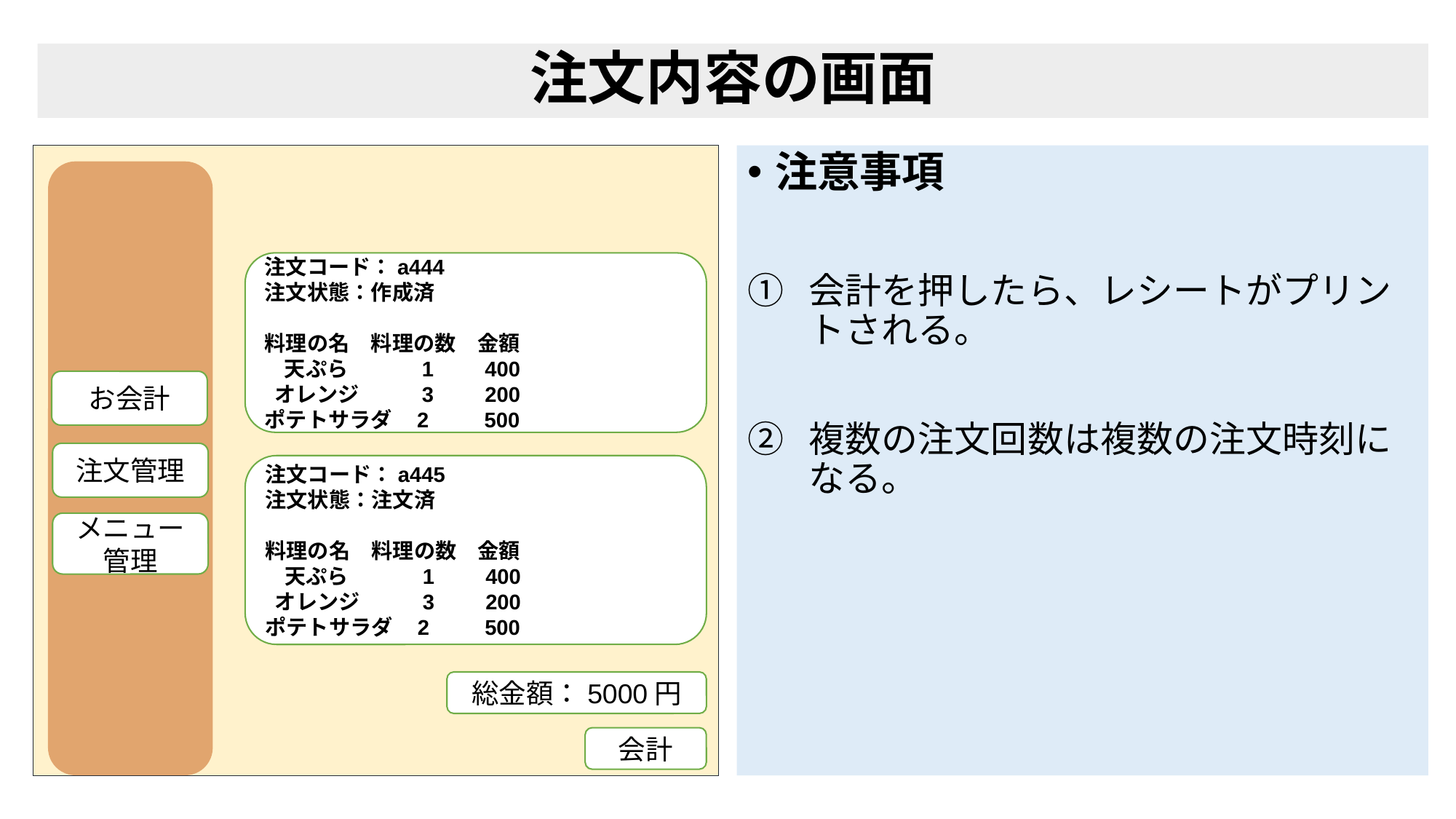

# 注文内容の画面

注意事項

会計を押したら、レシートがプリントされる。

複数の注文回数は複数の注文時刻になる。

注文コード：a444
注文状態：作成済

料理の名　料理の数　金額
   天ぷら　　　 1　    400
 オレンジ　　   3　    200
ポテトサラダ    2    　500

お会計
注文管理

注文コード：a445
注文状態：注文済

料理の名　料理の数　金額
   天ぷら　　　 1　    400
 オレンジ　　   3　    200
ポテトサラダ    2    　500

メニュー管理
総金額：5000円
会計